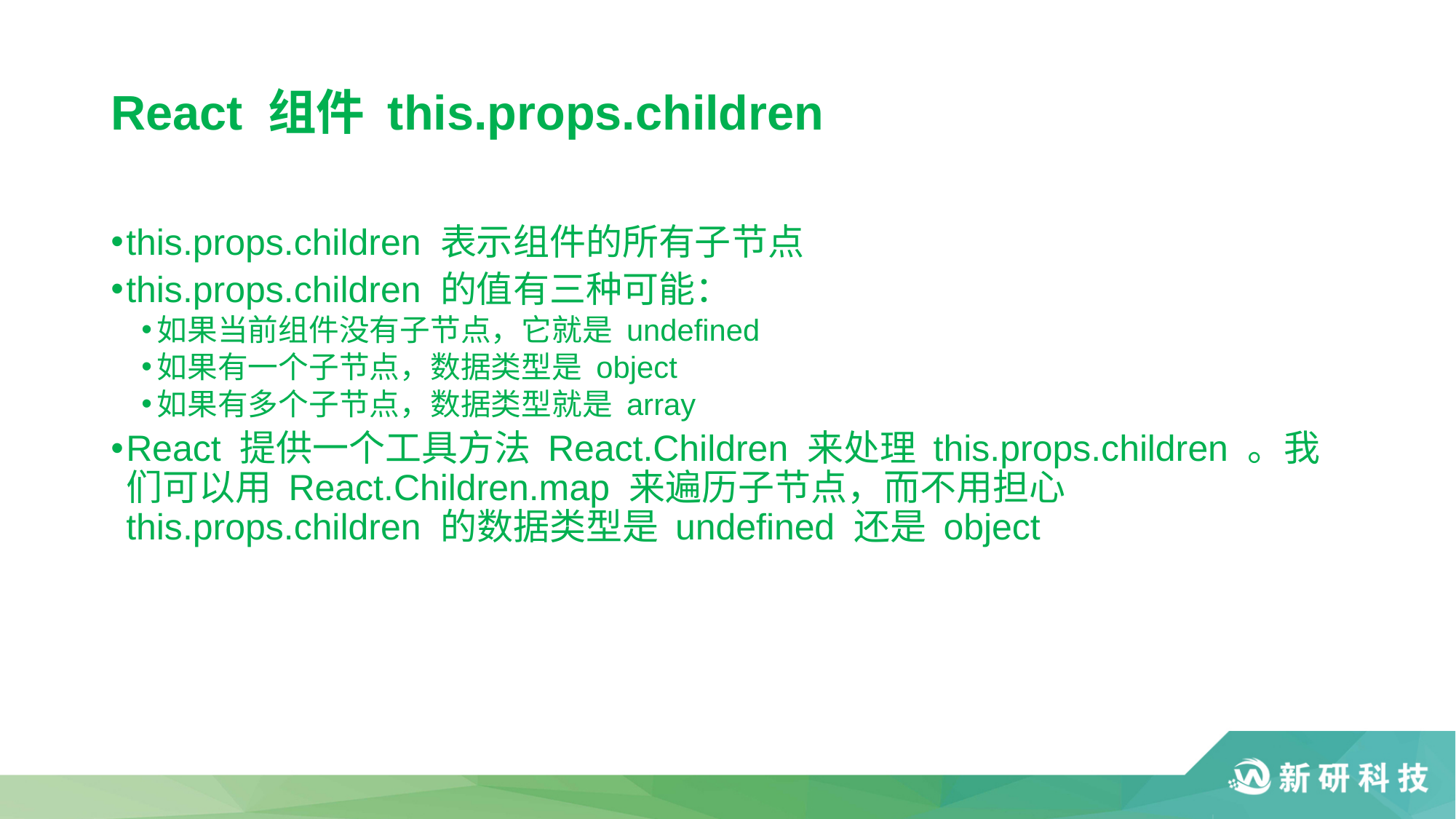

# React 组件 this.props.children
this.props.children 表示组件的所有子节点
this.props.children 的值有三种可能：
如果当前组件没有子节点，它就是 undefined
如果有一个子节点，数据类型是 object
如果有多个子节点，数据类型就是 array
React 提供一个工具方法 React.Children 来处理 this.props.children 。我们可以用 React.Children.map 来遍历子节点，而不用担心 this.props.children 的数据类型是 undefined 还是 object